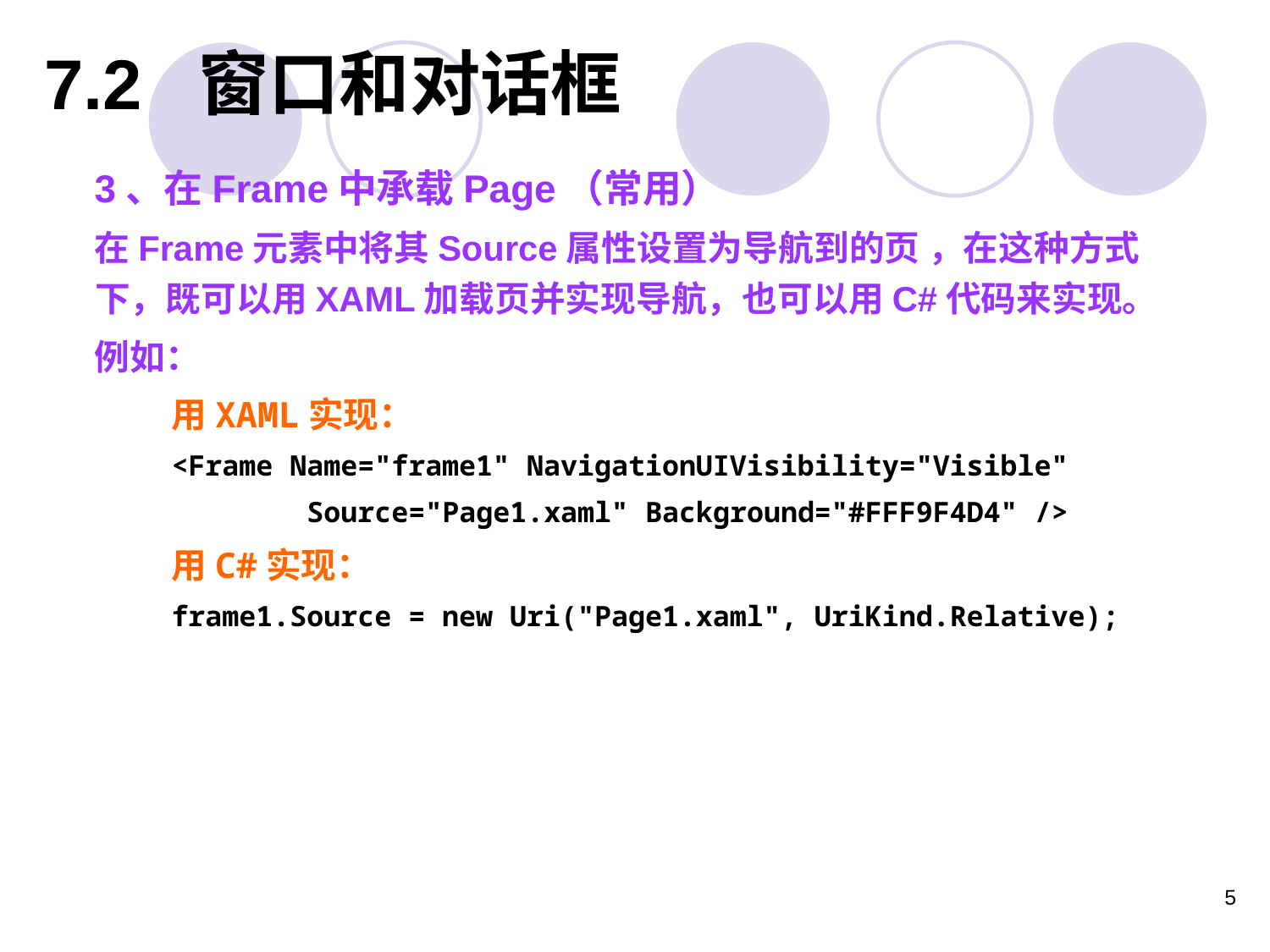

7.2  窗口和对话框
3、在Frame中承载Page（常用）
在Frame元素中将其Source属性设置为导航到的页 ，在这种方式下，既可以用XAML加载页并实现导航，也可以用C#代码来实现。
例如：
用XAML实现：
<Frame Name="frame1" NavigationUIVisibility="Visible"
        Source="Page1.xaml" Background="#FFF9F4D4" />
用C#实现：
frame1.Source = new Uri("Page1.xaml", UriKind.Relative);

5